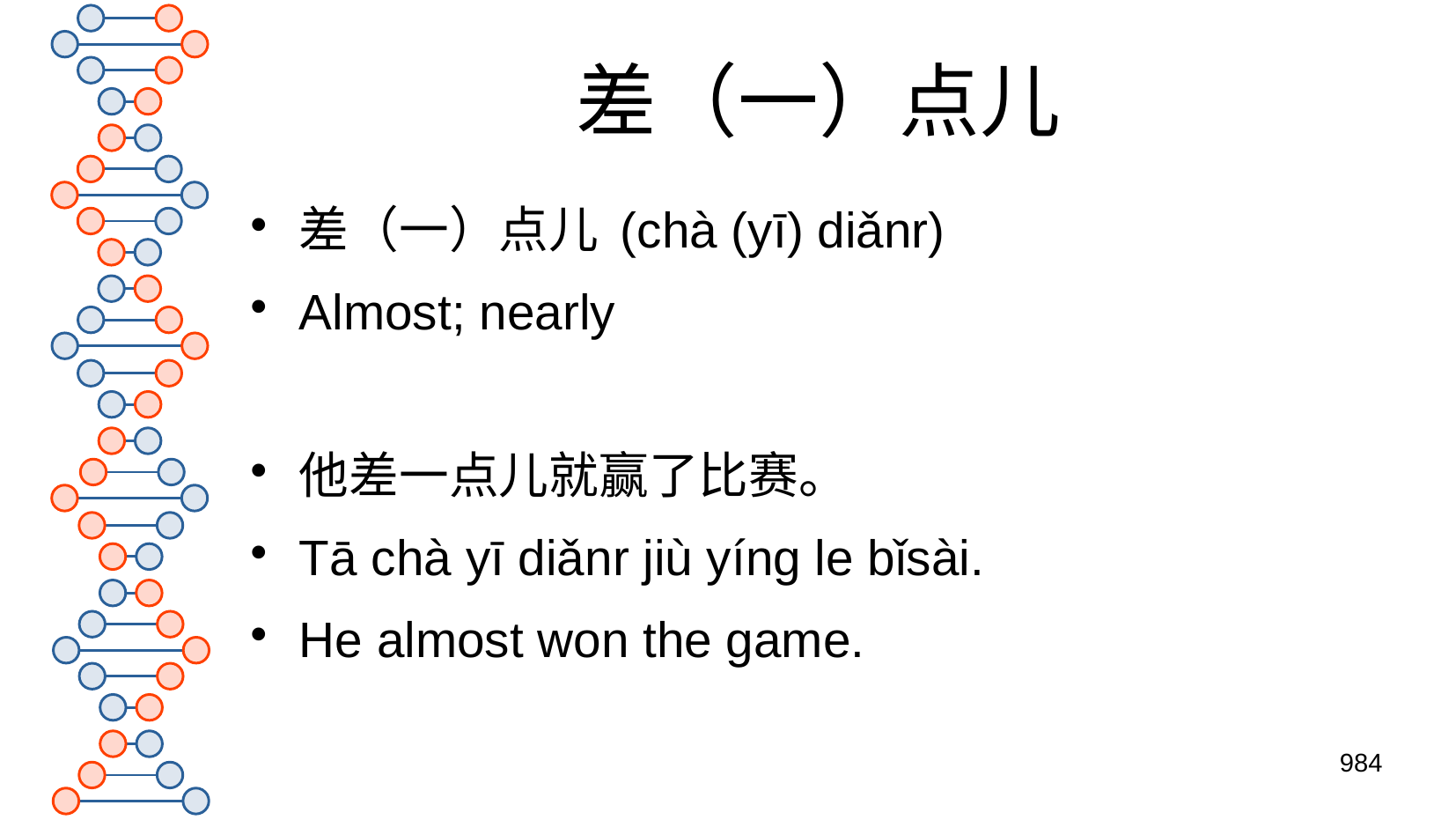

# 差（一）点儿
差（一）点儿 (chà (yī) diǎnr)
Almost; nearly

他差一点儿就赢了比赛。
Tā chà yī diǎnr jiù yíng le bǐsài.
He almost won the game.

984